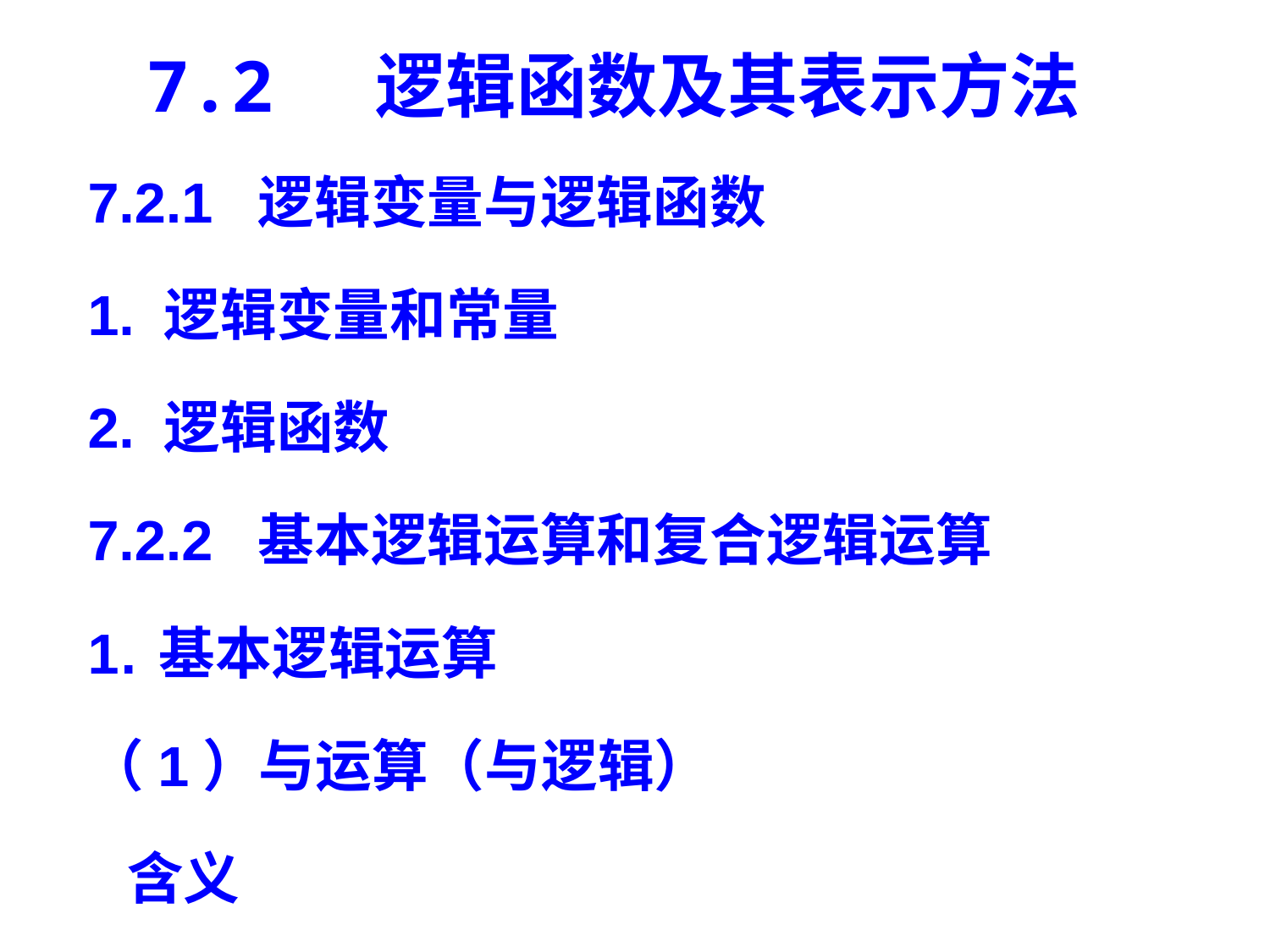

# 7.2  逻辑函数及其表示方法
7.2.1  逻辑变量与逻辑函数
1. 逻辑变量和常量
2. 逻辑函数
7.2.2  基本逻辑运算和复合逻辑运算
基本逻辑运算
（1）与运算（与逻辑）
  含义